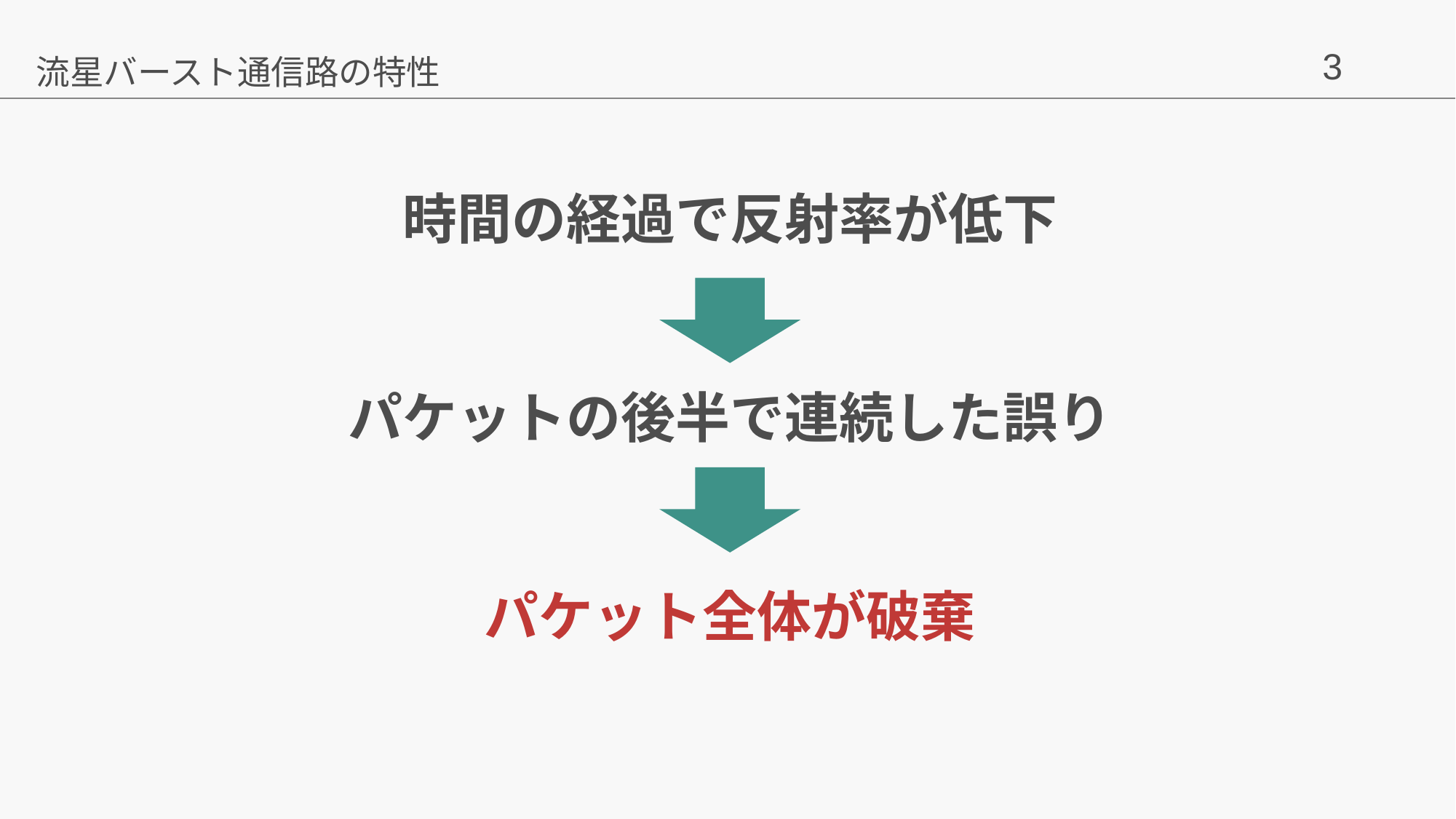

流星バースト通信路の特性
時間の経過で反射率が低下

パケットの後半で連続した誤り

パケット全体が破棄